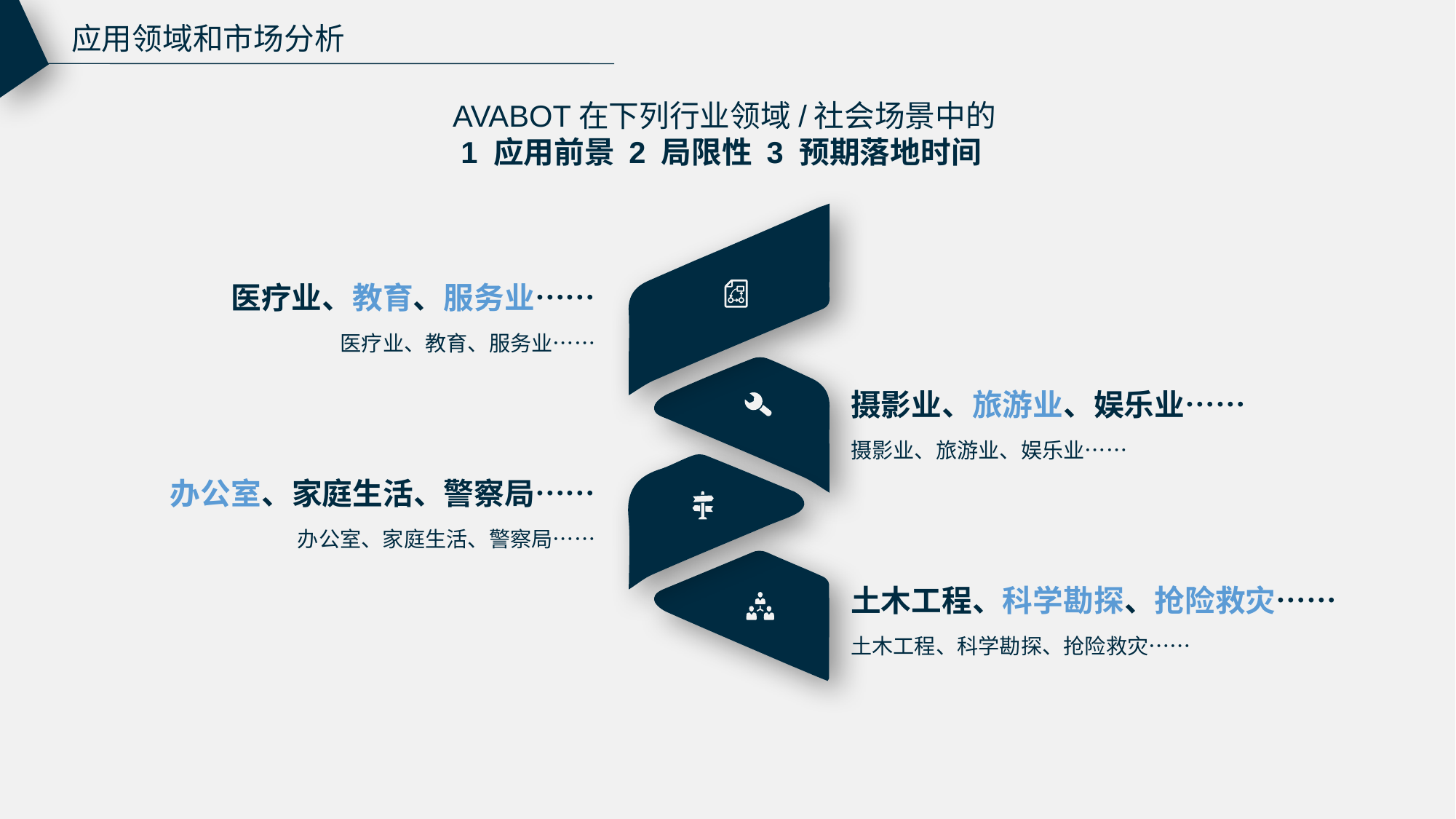

应用领域和市场分析

AVABOT在下列行业领域/社会场景中的
1 应用前景 2 局限性 3 预期落地时间

医疗业、教育、服务业……

医疗业、教育、服务业……

摄影业、旅游业、娱乐业……

摄影业、旅游业、娱乐业……

办公室、家庭生活、警察局……

办公室、家庭生活、警察局……

土木工程、科学勘探、抢险救灾……

土木工程、科学勘探、抢险救灾……